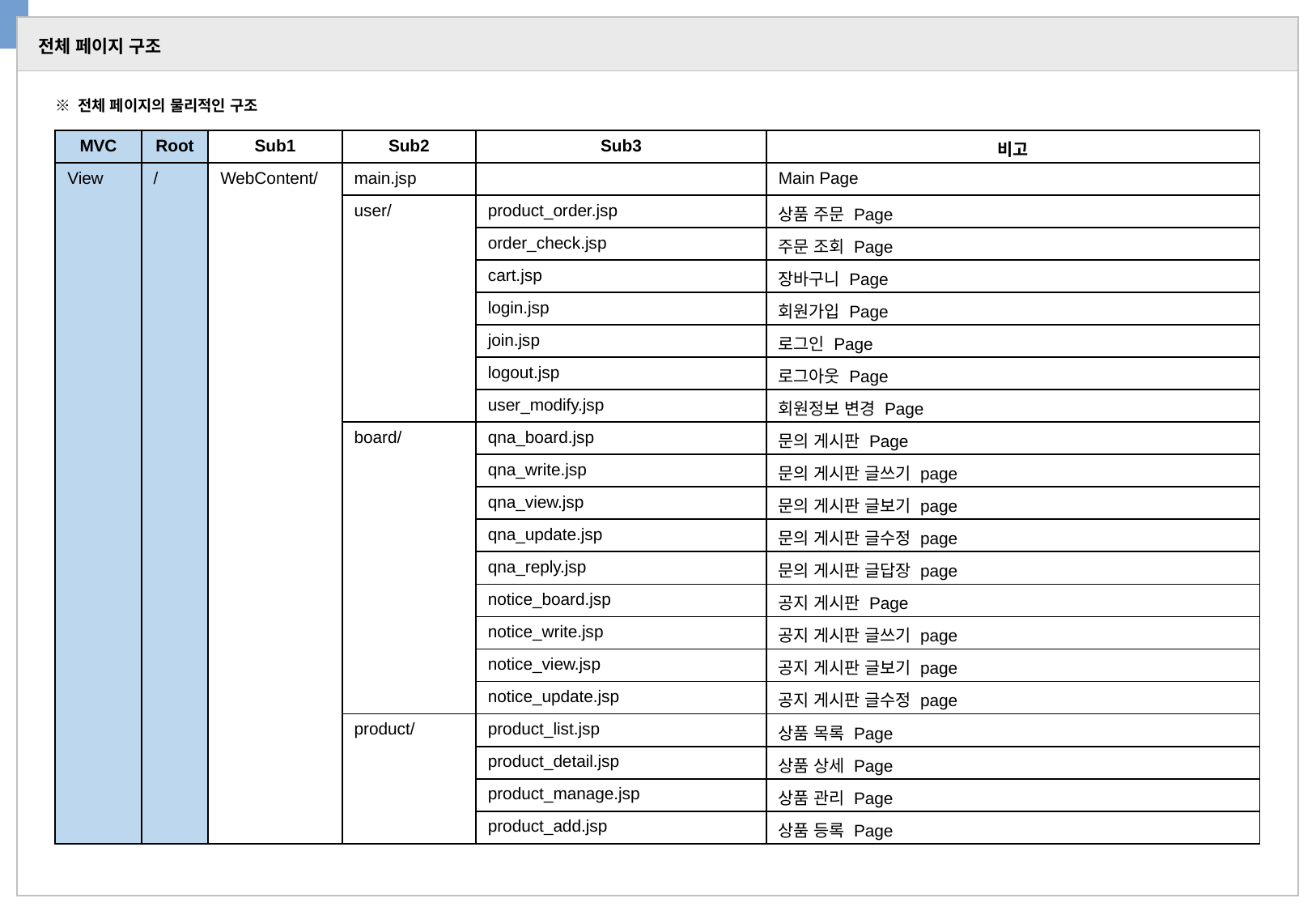

전체 페이지 구조
※ 전체 페이지의 물리적인 구조
| MVC | Root | Sub1 | Sub2 | Sub3 | 비고 |
| --- | --- | --- | --- | --- | --- |
| View | / | WebContent/ | main.jsp |  | Main Page |
|  |  |  | user/ | product\_order.jsp | 상품 주문 Page |
|  |  |  |  | order\_check.jsp | 주문 조회 Page |
|  |  |  |  | cart.jsp | 장바구니 Page |
|  |  |  |  | login.jsp | 회원가입 Page |
|  |  |  |  | join.jsp | 로그인 Page |
|  |  |  |  | logout.jsp | 로그아웃 Page |
|  |  |  |  | user\_modify.jsp | 회원정보 변경 Page |
|  |  |  | board/ | qna\_board.jsp | 문의 게시판 Page |
|  |  |  |  | qna\_write.jsp | 문의 게시판 글쓰기 page |
|  |  |  |  | qna\_view.jsp | 문의 게시판 글보기 page |
|  |  |  |  | qna\_update.jsp | 문의 게시판 글수정 page |
|  |  |  |  | qna\_reply.jsp | 문의 게시판 글답장 page |
|  |  |  |  | notice\_board.jsp | 공지 게시판 Page |
|  |  |  |  | notice\_write.jsp | 공지 게시판 글쓰기 page |
|  |  |  |  | notice\_view.jsp | 공지 게시판 글보기 page |
|  |  |  |  | notice\_update.jsp | 공지 게시판 글수정 page |
|  |  |  | product/ | product\_list.jsp | 상품 목록 Page |
|  |  |  |  | product\_detail.jsp | 상품 상세 Page |
|  |  |  |  | product\_manage.jsp | 상품 관리 Page |
|  |  |  |  | product\_add.jsp | 상품 등록 Page |